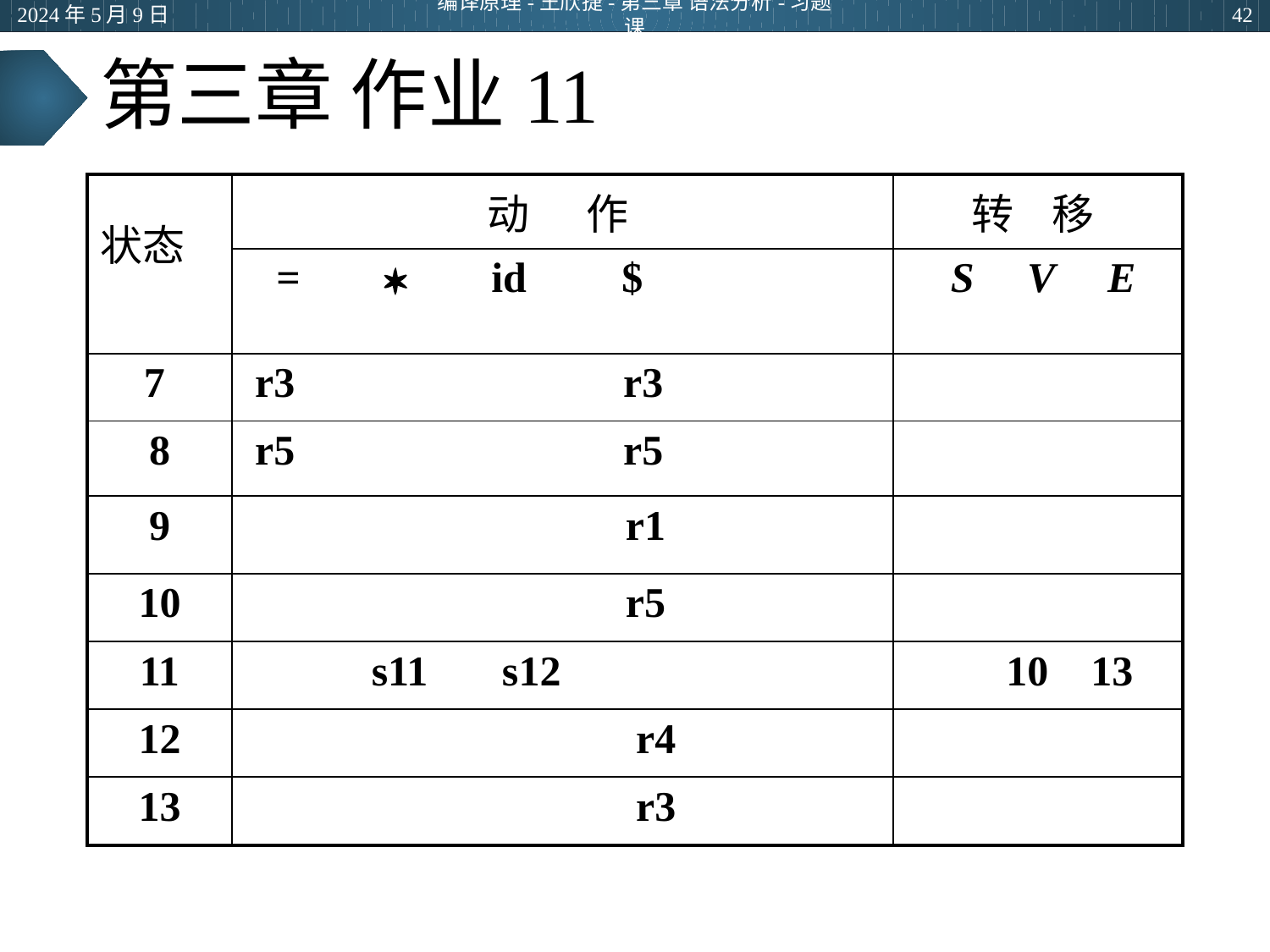

2024年5月9日
编译原理-王欣捷-第三章 语法分析-习题课
42
# 第三章 作业11
| 状态 | 动 作 | 转 移 |
| --- | --- | --- |
|  | = ∗ id $ | S V E |
| 7 | r3 r3 |  |
| 8 | r5 r5 |  |
| 9 | r1 |  |
| 10 | r5 |  |
| 11 | s11 s12 | 10 13 |
| 12 | r4 |  |
| 13 | r3 |  |